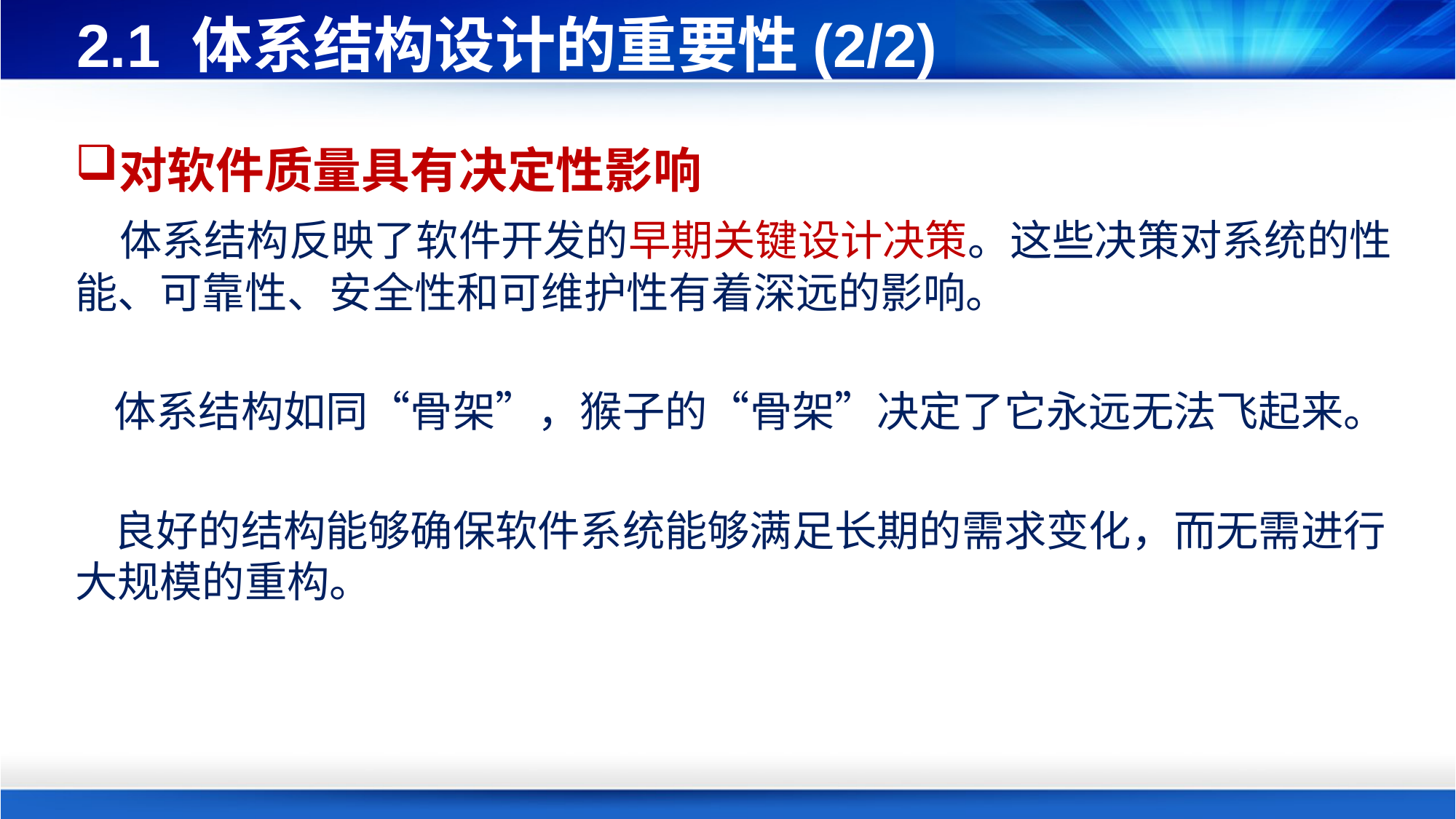

# 2.1 体系结构设计的重要性(2/2)
对软件质量具有决定性影响
   体系结构反映了软件开发的早期关键设计决策。‌这些决策对系统的性能、‌可靠性、‌安全性和可维护性有着深远的影响。‌

   体系结构如同“骨架”，猴子的“骨架”决定了它永远无法飞起来。

   良好的结构能够确保软件系统能够满足长期的需求变化，‌而无需进行大规模的重构。‌